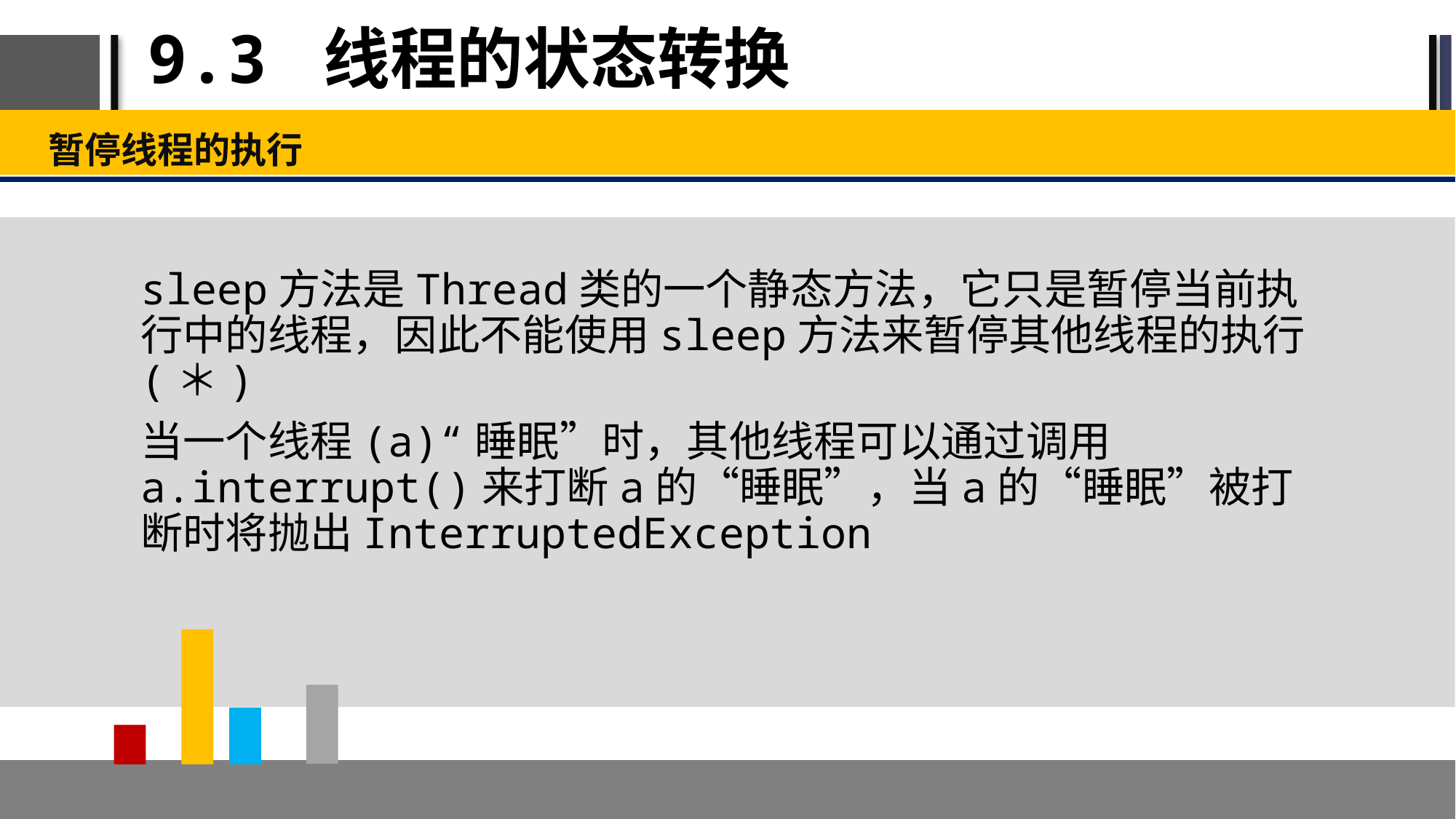

# 9.3 线程的状态转换

暂停线程的执行

sleep方法是Thread类的一个静态方法，它只是暂停当前执行中的线程，因此不能使用sleep方法来暂停其他线程的执行(＊)
当一个线程(a)“睡眠”时，其他线程可以通过调用a.interrupt()来打断a的“睡眠”，当a的“睡眠”被打断时将抛出InterruptedException